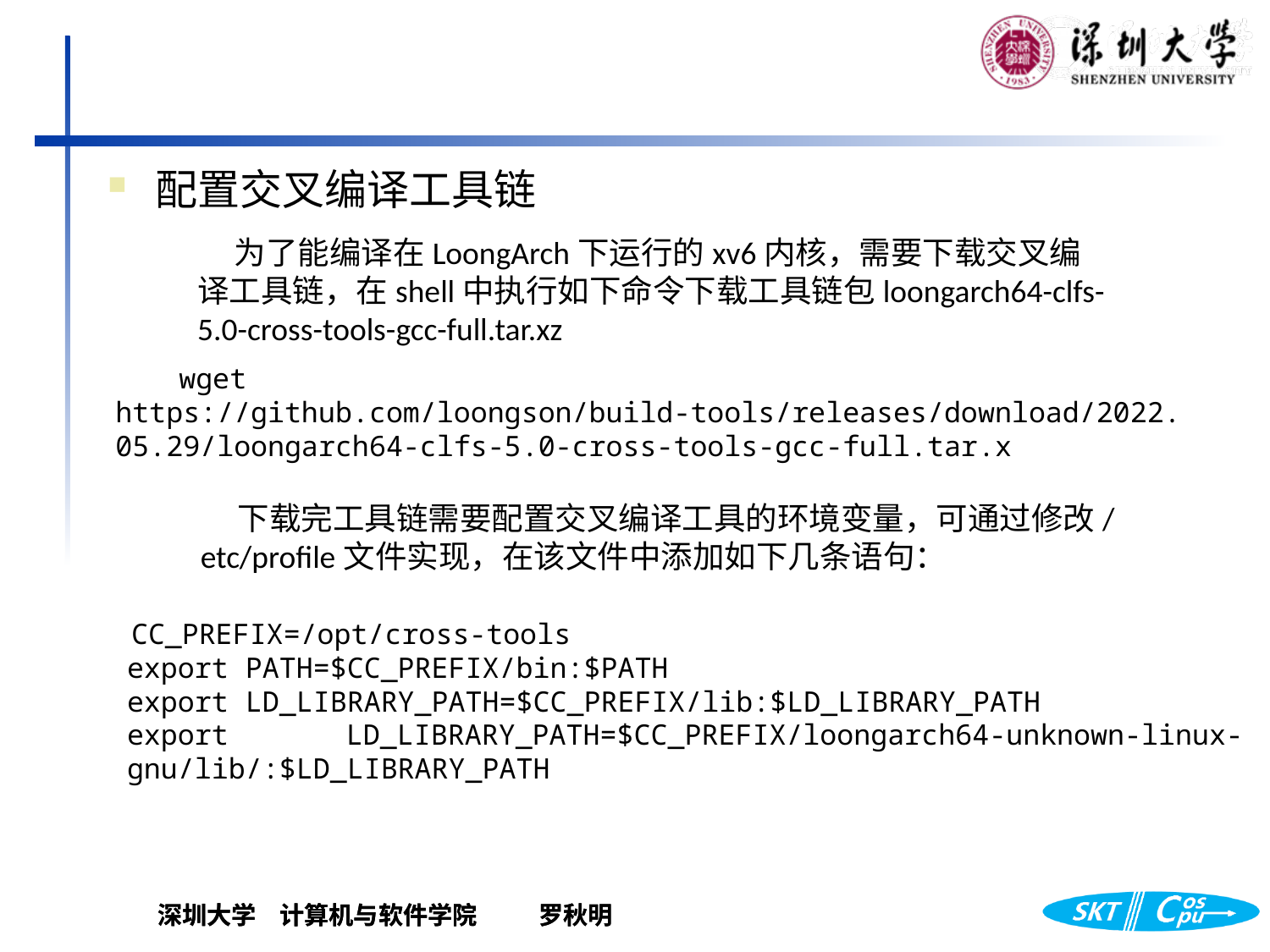

配置交叉编译工具链
为了能编译在LoongArch下运行的xv6内核，需要下载交叉编译工具链，在shell中执行如下命令下载工具链包loongarch64-clfs-5.0-cross-tools-gcc-full.tar.xz
wget https://github.com/loongson/build-tools/releases/download/2022.05.29/loongarch64-clfs-5.0-cross-tools-gcc-full.tar.x
下载完工具链需要配置交叉编译工具的环境变量，可通过修改/etc/profile文件实现，在该文件中添加如下几条语句：
    CC_PREFIX=/opt/cross-tools
	export PATH=$CC_PREFIX/bin:$PATH
	export LD_LIBRARY_PATH=$CC_PREFIX/lib:$LD_LIBRARY_PATH
	export LD_LIBRARY_PATH=$CC_PREFIX/loongarch64-unknown-linux-	gnu/lib/:$LD_LIBRARY_PATH